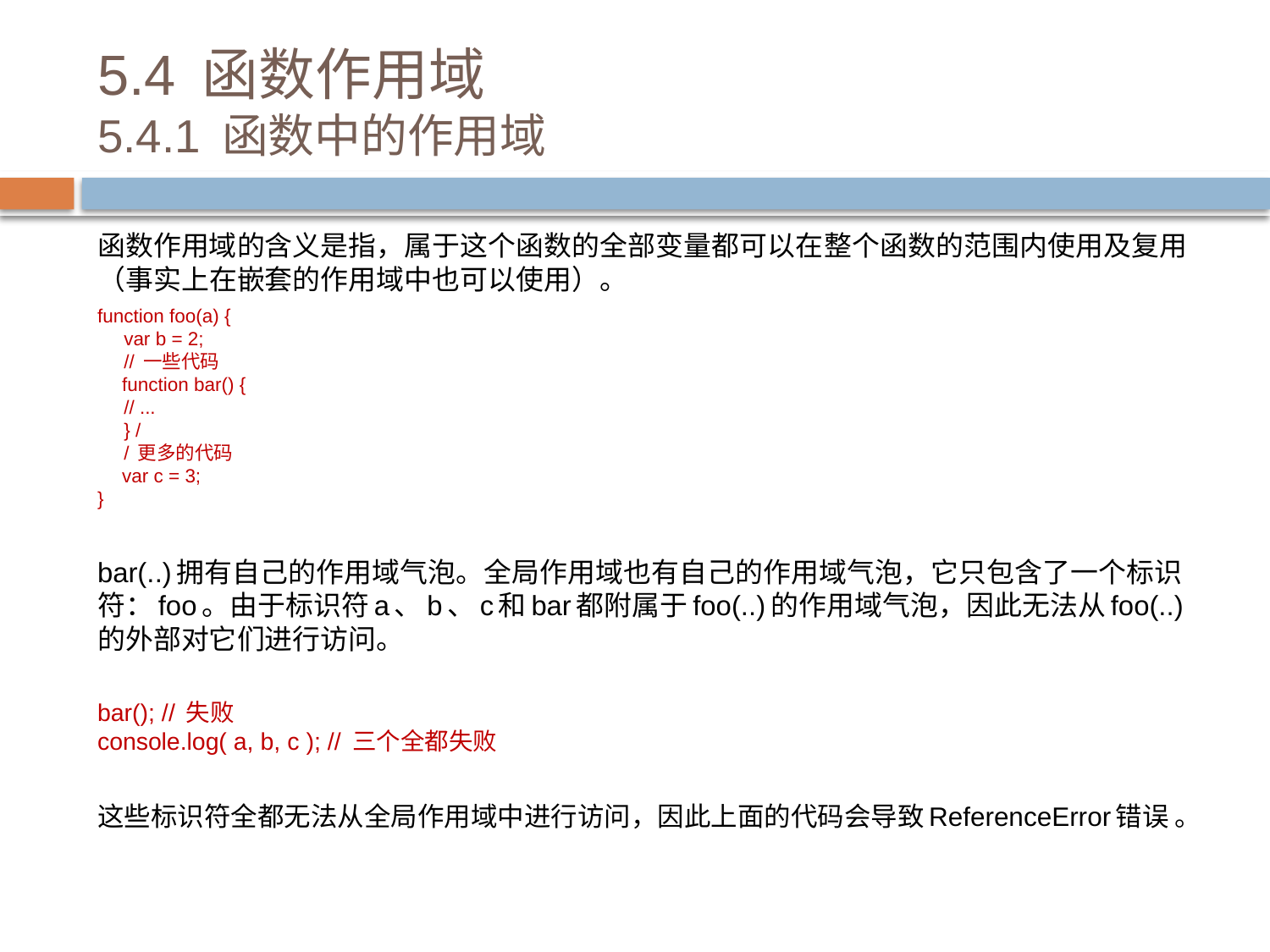

# 5.4 函数作用域 5.4.1 函数中的作用域
函数作用域的含义是指，属于这个函数的全部变量都可以在整个函数的范围内使用及复用（事实上在嵌套的作用域中也可以使用）。
function foo(a) {
     var b = 2;
     // 一些代码
     function bar() {
     // ...
     } /
     / 更多的代码
     var c = 3;
}
bar(..)拥有自己的作用域气泡。全局作用域也有自己的作用域气泡，它只包含了一个标识符：foo。由于标识符a、b、c和bar都附属于foo(..)的作用域气泡，因此无法从foo(..)的外部对它们进行访问。
bar(); // 失败
console.log( a, b, c ); // 三个全都失败
这些标识符全都无法从全局作用域中进行访问，因此上面的代码会导致ReferenceError错误 。